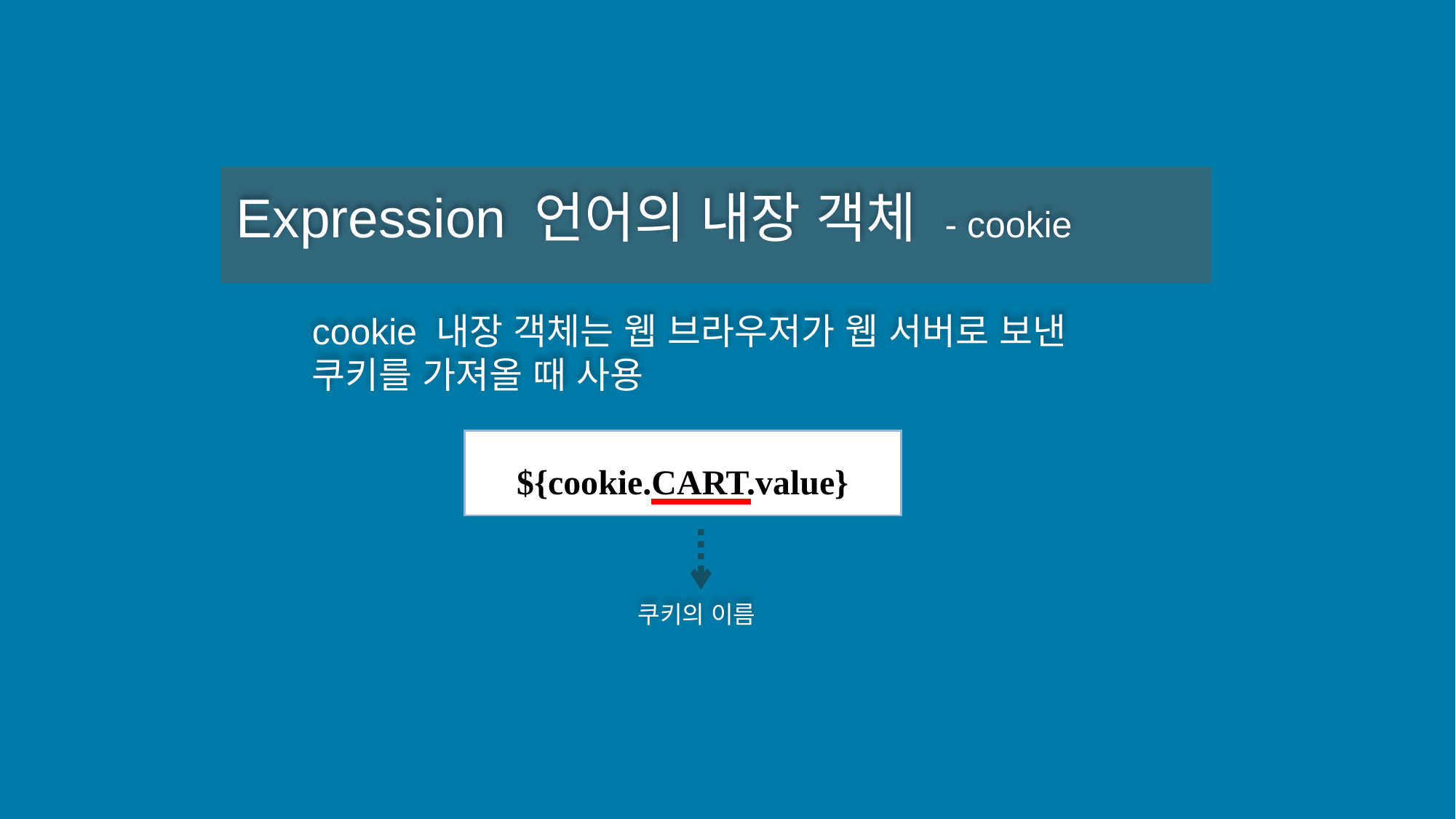

Expression 언어의 내장 객체 - cookie
cookie 내장 객체는 웹 브라우저가 웹 서버로 보낸
쿠키를 가져올 때 사용
| ${cookie.CART.value} |
| --- |
쿠키의 이름